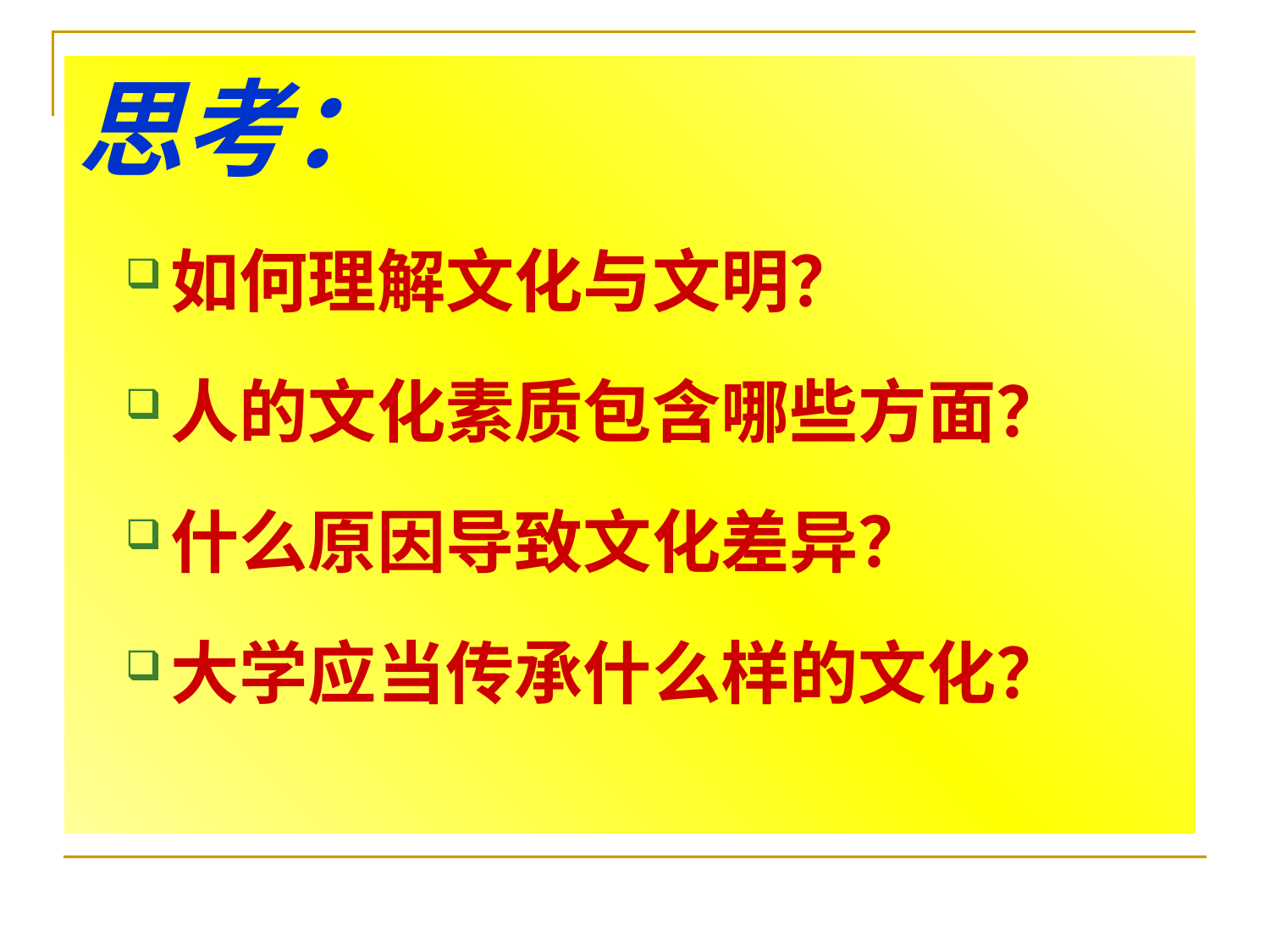

思考：
如何理解文化与文明？
人的文化素质包含哪些方面？
什么原因导致文化差异？
大学应当传承什么样的文化？

68